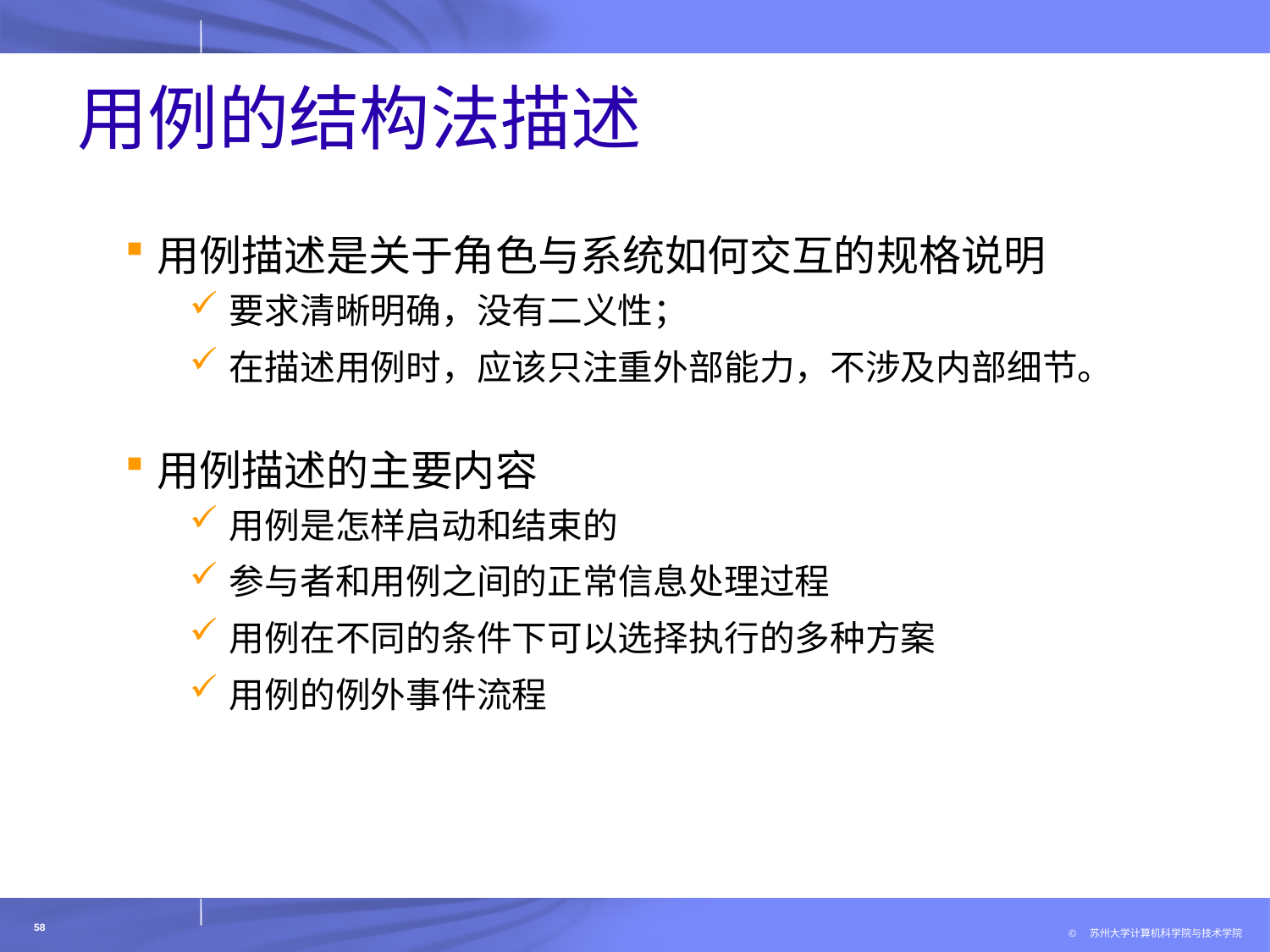

# 用例的结构法描述
用例描述是关于角色与系统如何交互的规格说明
要求清晰明确，没有二义性；
在描述用例时，应该只注重外部能力，不涉及内部细节。

用例描述的主要内容
用例是怎样启动和结束的
参与者和用例之间的正常信息处理过程
用例在不同的条件下可以选择执行的多种方案
用例的例外事件流程

58